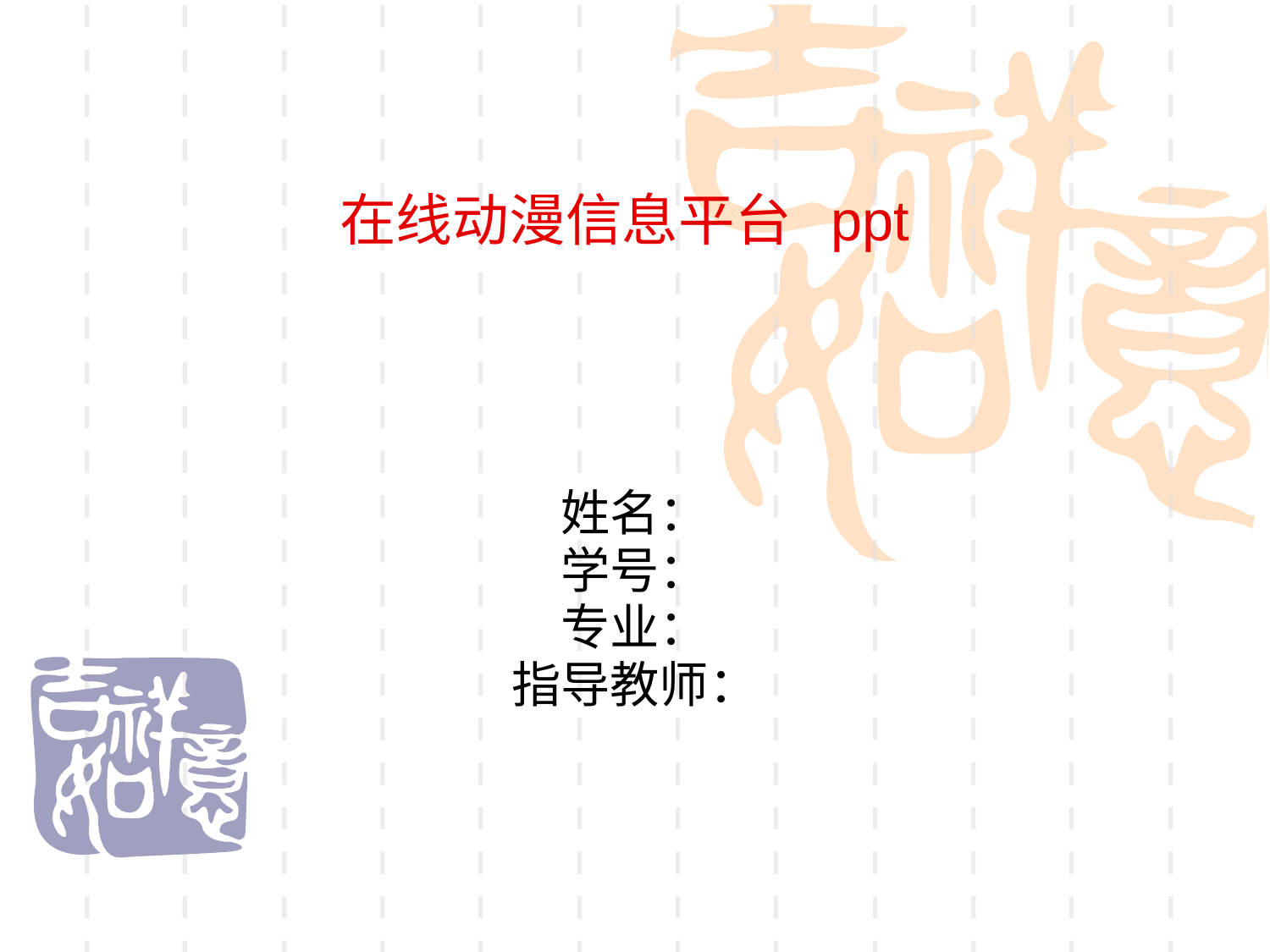

# 在线动漫信息平台  ppt
姓名：
学号：
专业：
指导教师：